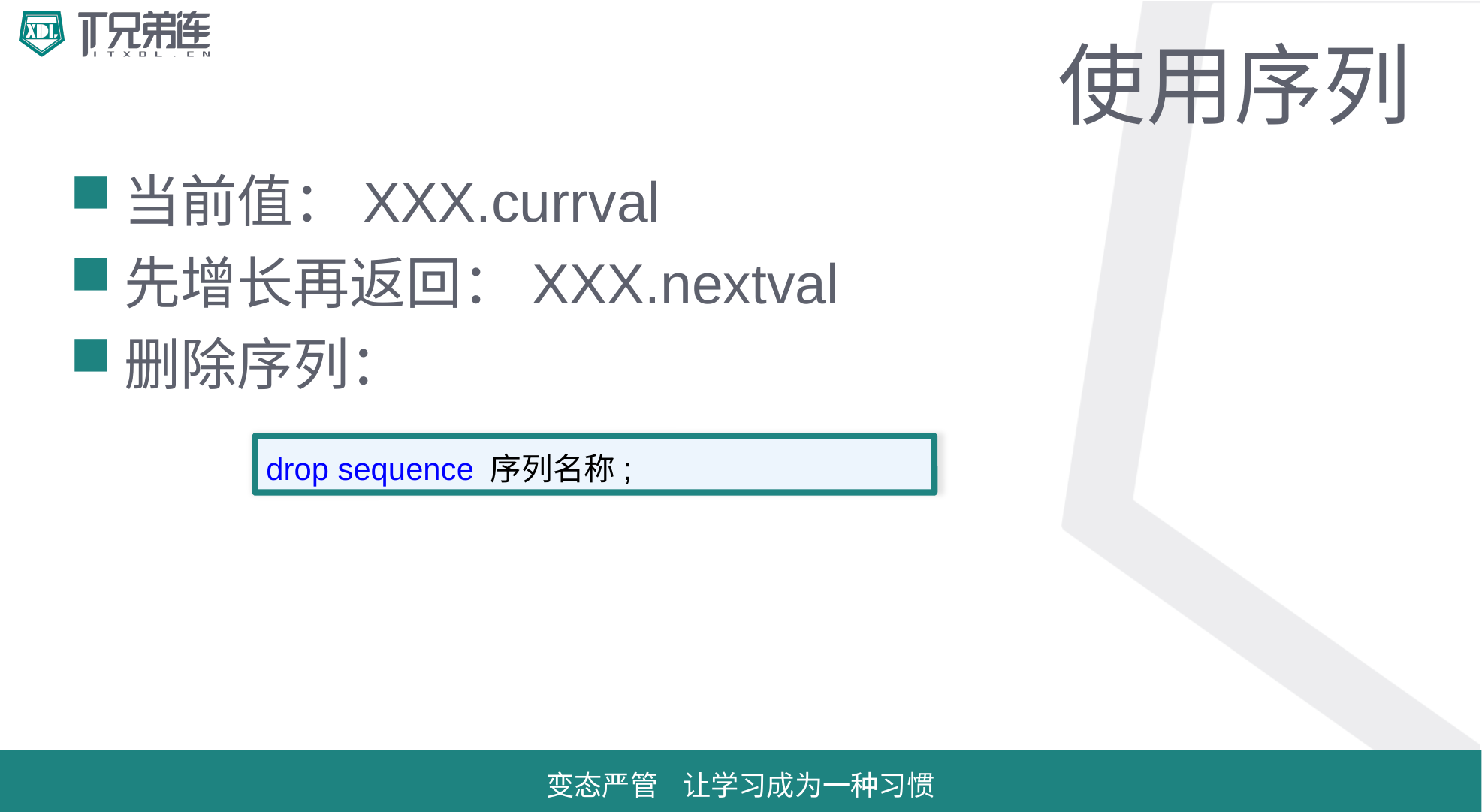

# 使用序列
当前值：XXX.currval
先增长再返回：XXX.nextval
删除序列：

drop sequence 序列名称;